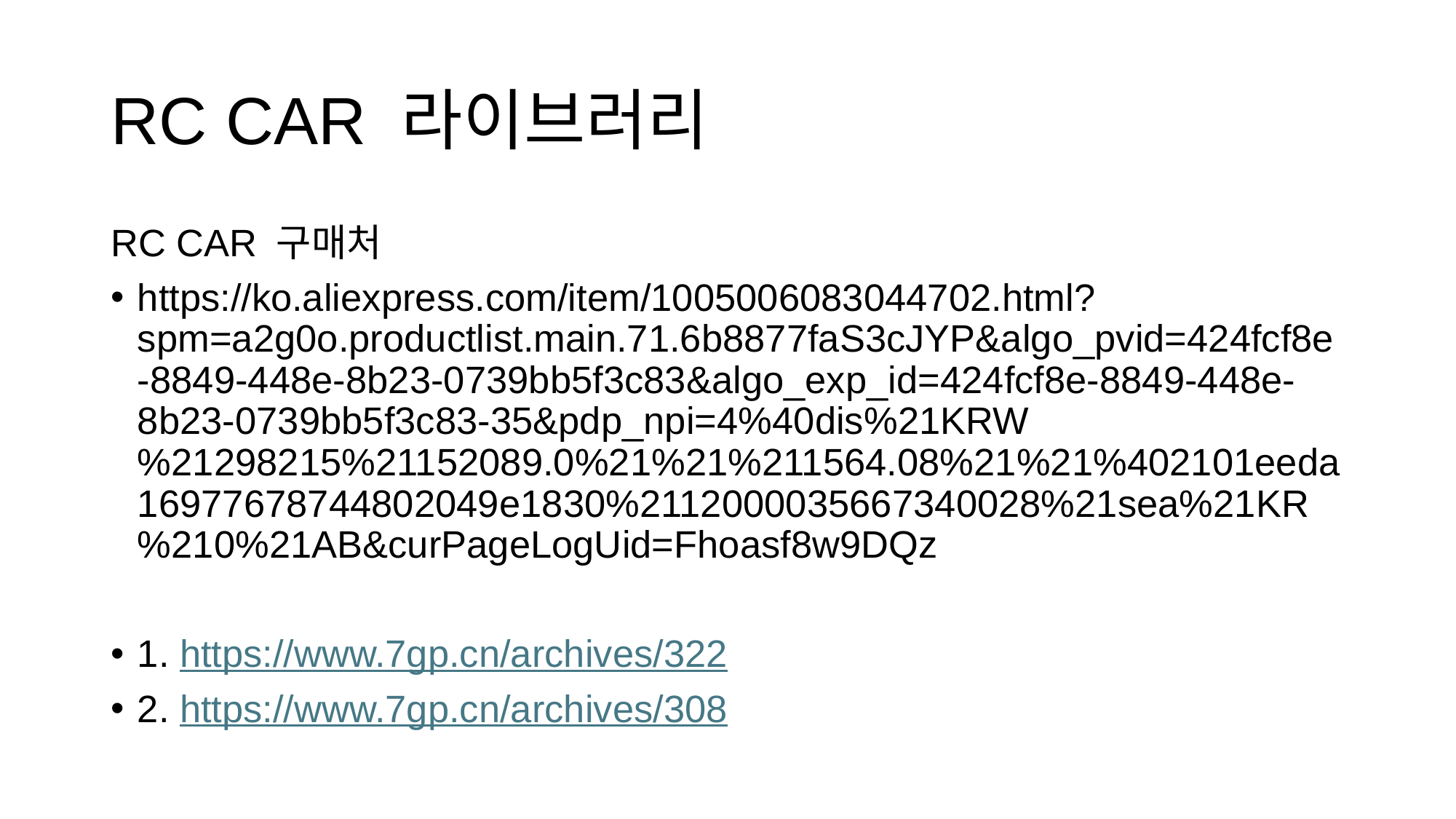

# RC CAR 라이브러리
RC CAR 구매처
https://ko.aliexpress.com/item/1005006083044702.html?spm=a2g0o.productlist.main.71.6b8877faS3cJYP&algo_pvid=424fcf8e-8849-448e-8b23-0739bb5f3c83&algo_exp_id=424fcf8e-8849-448e-8b23-0739bb5f3c83-35&pdp_npi=4%40dis%21KRW%21298215%21152089.0%21%21%211564.08%21%21%402101eeda16977678744802049e1830%2112000035667340028%21sea%21KR%210%21AB&curPageLogUid=Fhoasf8w9DQz

1. https://www.7gp.cn/archives/322
2. https://www.7gp.cn/archives/308